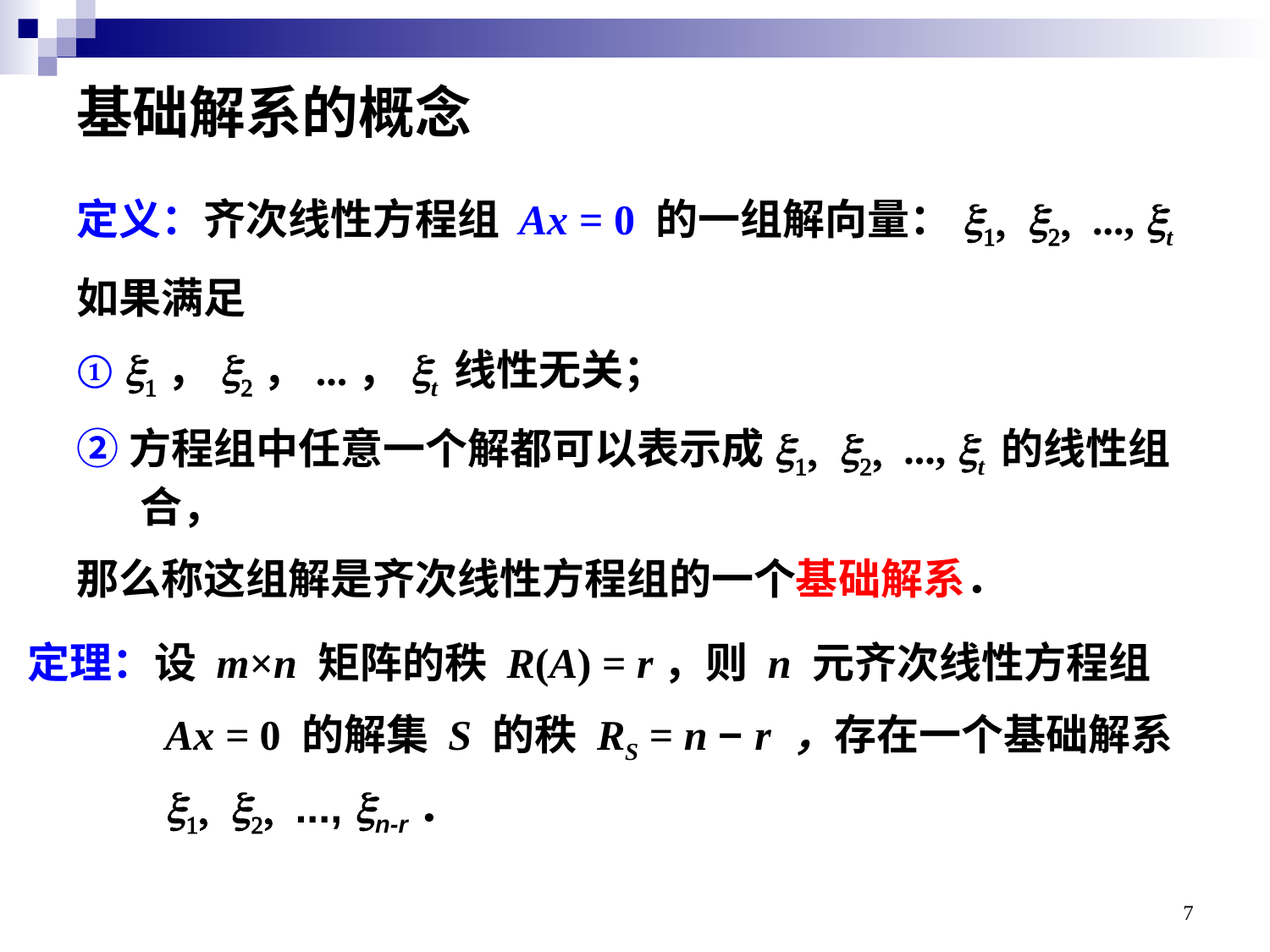

# 基础解系的概念
定义：齐次线性方程组 Ax = 0 的一组解向量：ξ1, ξ2, ..., ξt
如果满足
① ξ1，ξ2，...，ξt 线性无关；
②方程组中任意一个解都可以表示成ξ1, ξ2, ..., ξt 的线性组合，
那么称这组解是齐次线性方程组的一个基础解系．
定理：设 m×n 矩阵的秩 R(A) = r，则 n 元齐次线性方程组
             Ax = 0 的解集 S 的秩 RS = n − r ，存在一个基础解系
             ξ1, ξ2, ..., ξn-r．
7